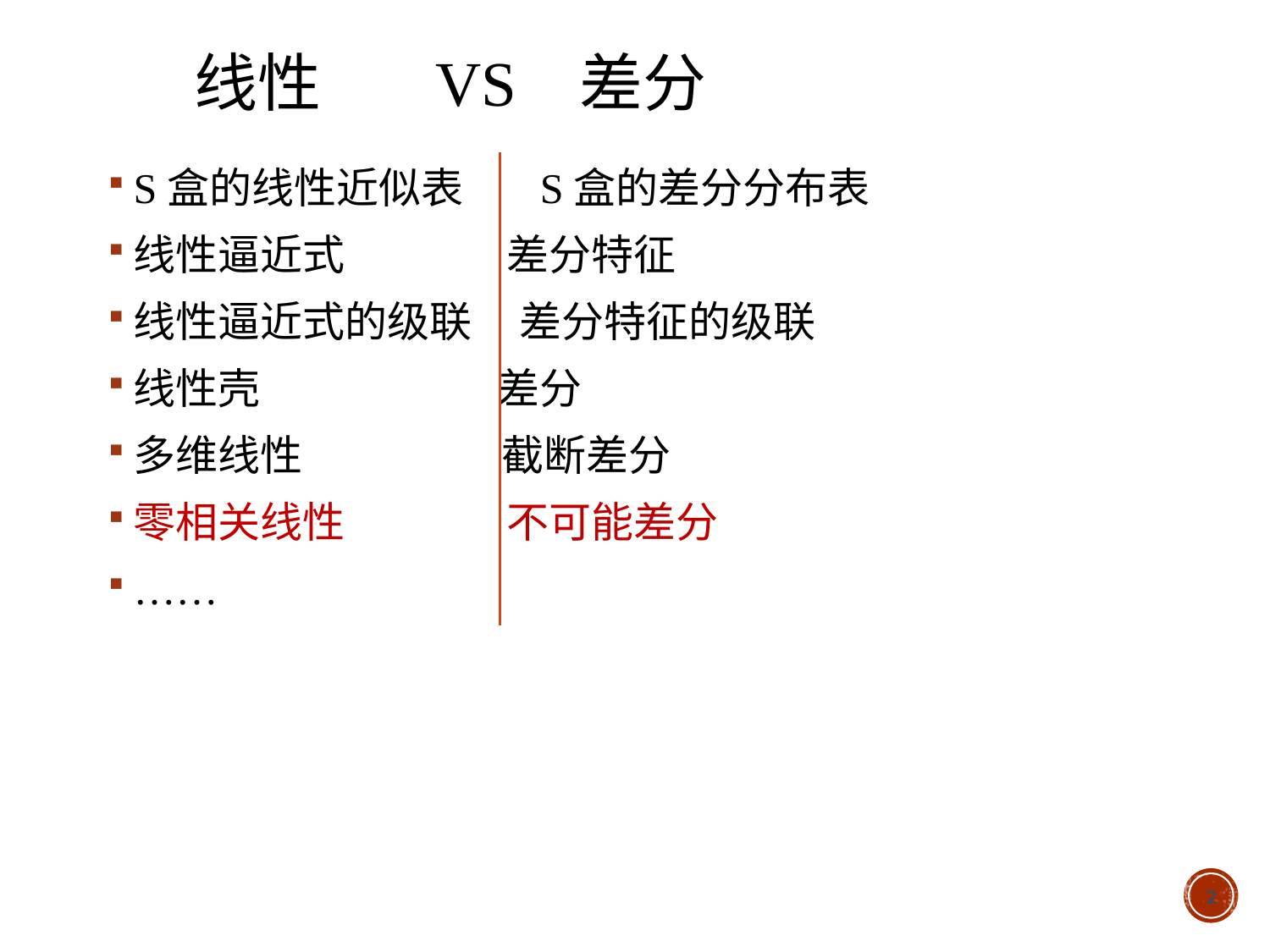

# 线性       VS   差分
S盒的线性近似表       S盒的差分分布表
线性逼近式                 差分特征
线性逼近式的级联     差分特征的级联
线性壳                         差分
多维线性                     截断差分
零相关线性                 不可能差分
……

2